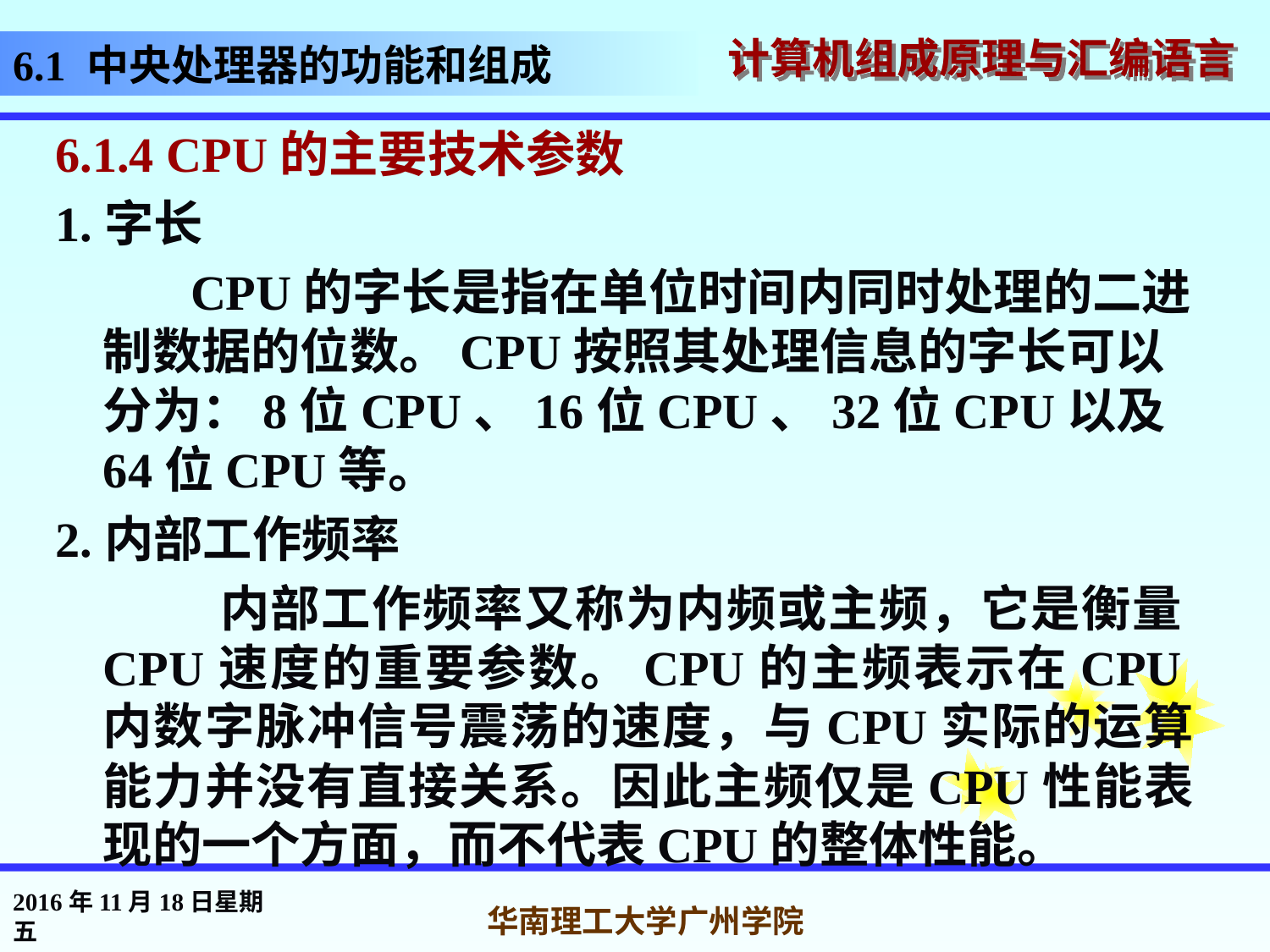

# 6.1 中央处理器的功能和组成
6.1.4 CPU的主要技术参数
1.字长
           CPU的字长是指在单位时间内同时处理的二进制数据的位数。CPU按照其处理信息的字长可以分为：8位CPU、16位CPU、32位CPU以及64位CPU等。
2.内部工作频率
            内部工作频率又称为内频或主频，它是衡量CPU速度的重要参数。CPU的主频表示在CPU内数字脉冲信号震荡的速度，与CPU实际的运算能力并没有直接关系。因此主频仅是CPU性能表现的一个方面，而不代表CPU的整体性能。
2016年11月18日星期五
华南理工大学广州学院